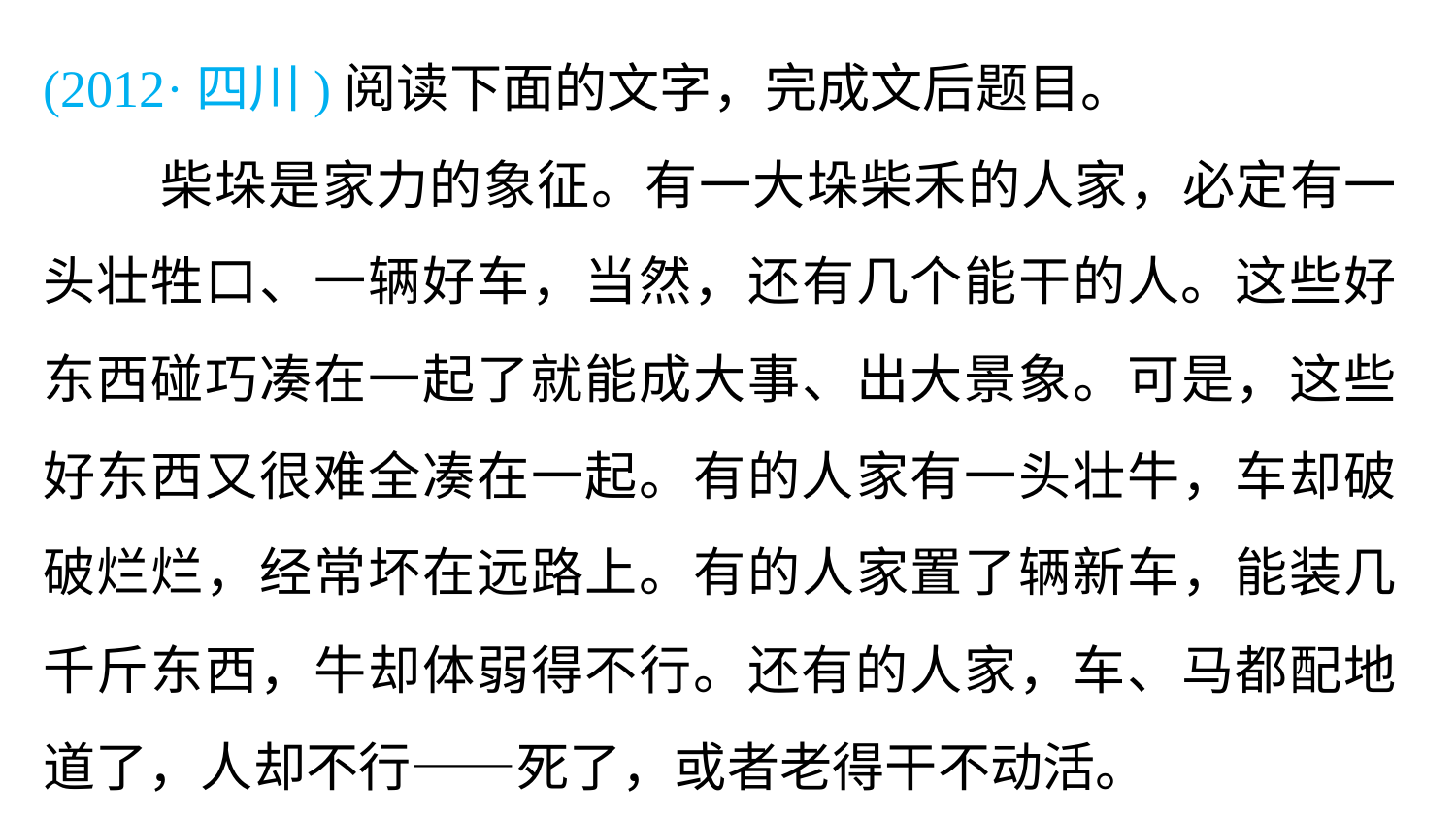

(2012·四川)阅读下面的文字，完成文后题目。
        柴垛是家力的象征。有一大垛柴禾的人家，必定有一头壮牲口、一辆好车，当然，还有几个能干的人。这些好东西碰巧凑在一起了就能成大事、出大景象。可是，这些好东西又很难全凑在一起。有的人家有一头壮牛，车却破破烂烂，经常坏在远路上。有的人家置了辆新车，能装几千斤东西，牛却体弱得不行。还有的人家，车、马都配地道了，人却不行——死了，或者老得干不动活。